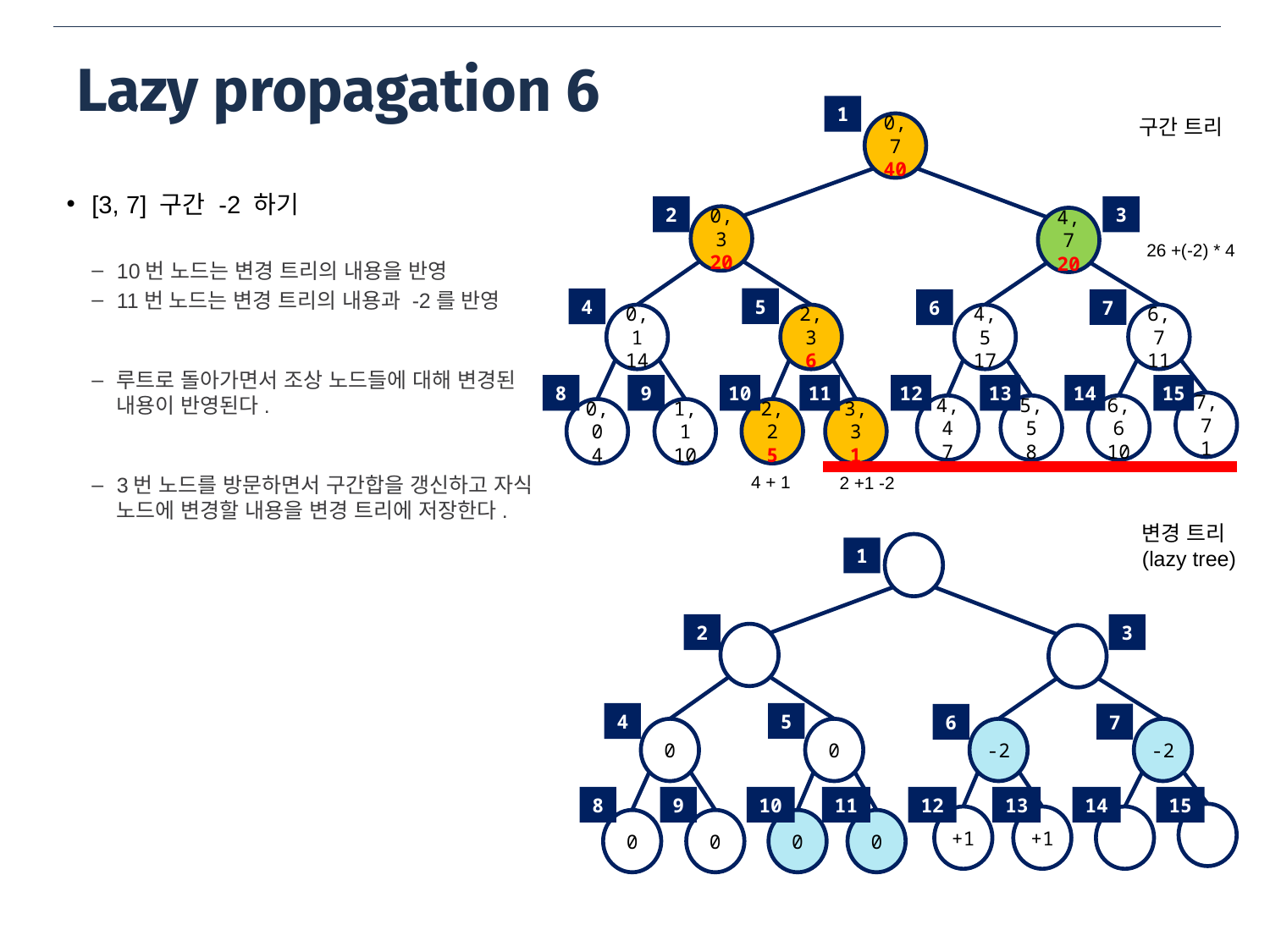

# Lazy propagation 6
1
0,7
40
2
3
0,3
20
4,7
20
5
4
7
6
6,7
11
0,1
14
2,3
6
4,5
17
8
9
10
11
12
13
14
15
7,7
1
6,6
10
5,5
8
4,4
7
2,2
5
3,3
1
1,1
10
0,0
4
구간 트리

[3, 7] 구간 -2 하기

10번 노드는 변경 트리의 내용을 반영
11번 노드는 변경 트리의 내용과 -2를 반영

루트로 돌아가면서 조상 노드들에 대해 변경된 내용이 반영된다.

3번 노드를 방문하면서 구간합을 갱신하고 자식 노드에 변경할 내용을 변경 트리에 저장한다.

26 +(-2) * 4
4 + 1
2 +1 -2
변경 트리
(lazy tree)

1
2
3

5
4
7
6
-2
0
0
-2
8
9
10
11
12
13
14
15

+1
+1
0
0
0
0